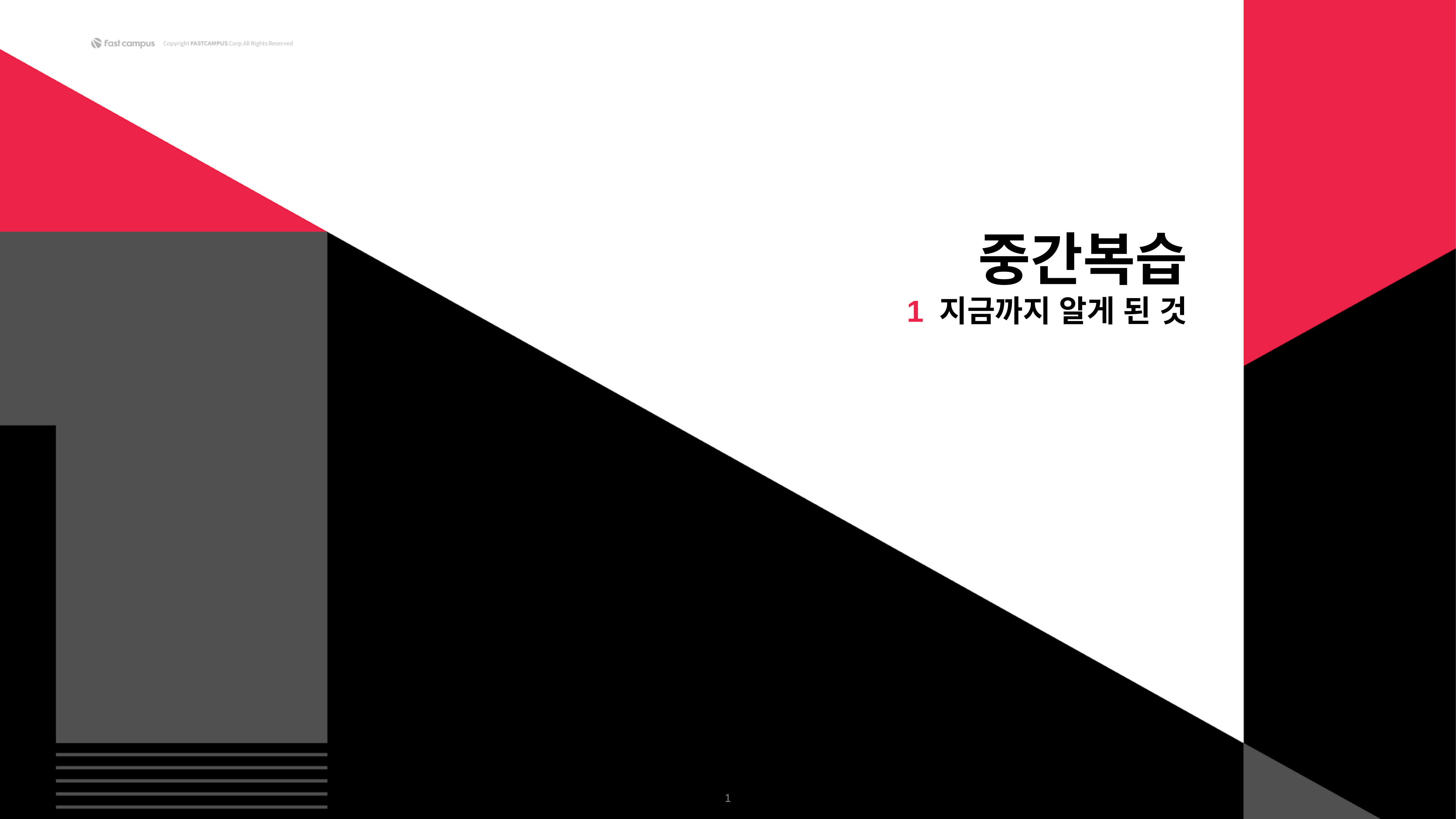

중간복습
1 지금까지 알게 된 것
1